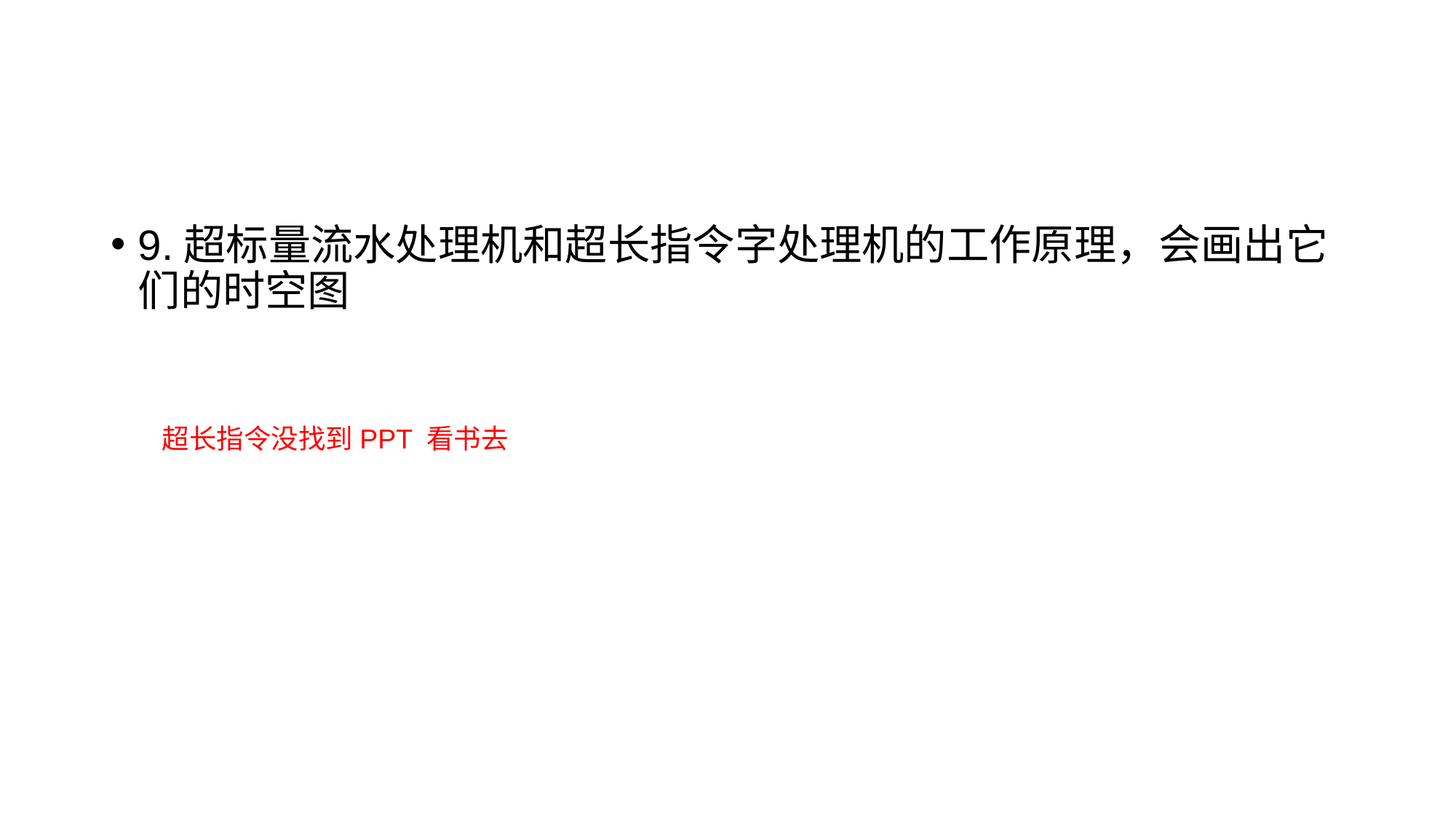

9.超标量流水处理机和超长指令字处理机的工作原理，会画出它们的时空图
超长指令没找到PPT 看书去